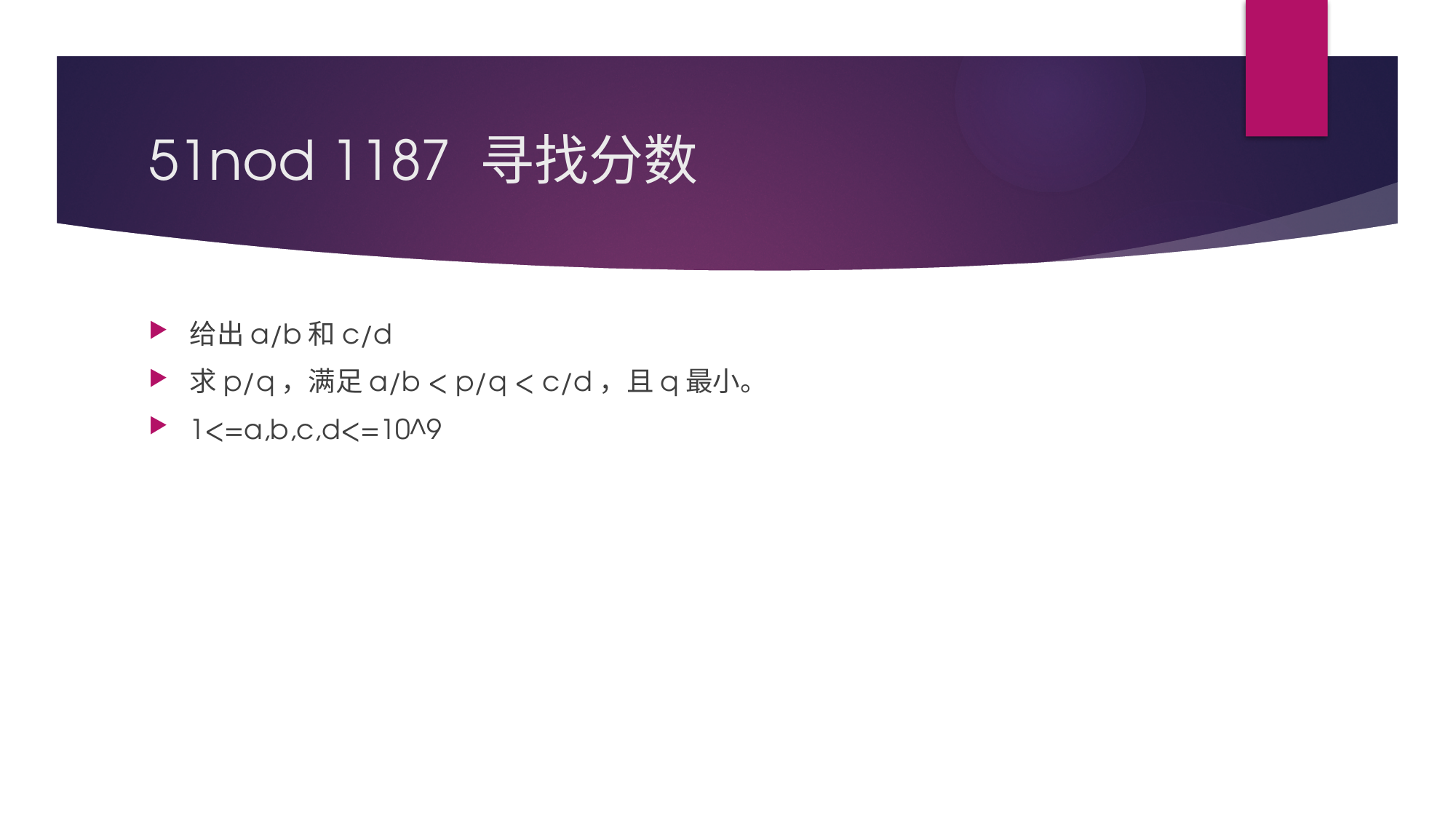

# 51nod 1187 寻找分数
给出a/b和c/d
求p/q，满足a/b < p/q < c/d，且q最小。
1<=a,b,c,d<=10^9